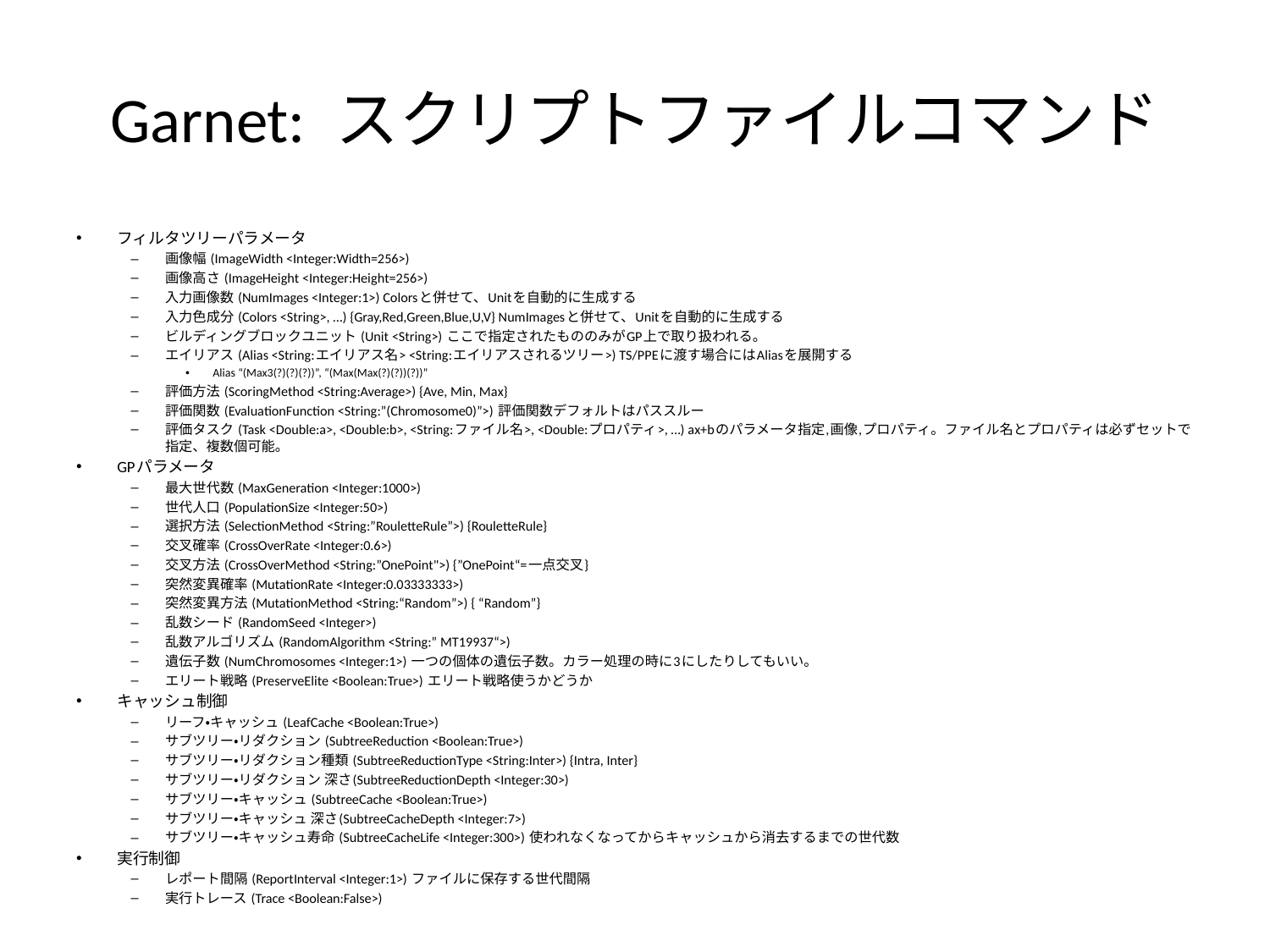

# Garnet: スクリプトファイルコマンド
フィルタツリーパラメータ
画像幅 (ImageWidth <Integer:Width=256>)
画像高さ (ImageHeight <Integer:Height=256>)
入力画像数 (NumImages <Integer:1>) Colorsと併せて、Unitを自動的に生成する
入力色成分 (Colors <String>, …) {Gray,Red,Green,Blue,U,V} NumImagesと併せて、Unitを自動的に生成する
ビルディングブロックユニット (Unit <String>) ここで指定されたもののみがGP上で取り扱われる。
エイリアス (Alias <String:エイリアス名> <String:エイリアスされるツリー>) TS/PPEに渡す場合にはAliasを展開する
Alias “(Max3(?)(?)(?))”, “(Max(Max(?)(?))(?))”
評価方法 (ScoringMethod <String:Average>) {Ave, Min, Max}
評価関数 (EvaluationFunction <String:”(Chromosome0)”>) 評価関数デフォルトはパススルー
評価タスク (Task <Double:a>, <Double:b>, <String:ファイル名>, <Double:プロパティ>, …) ax+bのパラメータ指定,画像,プロパティ。ファイル名とプロパティは必ずセットで指定、複数個可能。
GPパラメータ
最大世代数 (MaxGeneration <Integer:1000>)
世代人口 (PopulationSize <Integer:50>)
選択方法 (SelectionMethod <String:”RouletteRule”>) {RouletteRule}
交叉確率 (CrossOverRate <Integer:0.6>)
交叉方法 (CrossOverMethod <String:”OnePoint">) {”OnePoint“=一点交叉}
突然変異確率 (MutationRate <Integer:0.03333333>)
突然変異方法 (MutationMethod <String:“Random”>) { “Random”}
乱数シード (RandomSeed <Integer>)
乱数アルゴリズム (RandomAlgorithm <String:” MT19937“>)
遺伝子数 (NumChromosomes <Integer:1>) 一つの個体の遺伝子数。カラー処理の時に3にしたりしてもいい。
エリート戦略 (PreserveElite <Boolean:True>) エリート戦略使うかどうか
キャッシュ制御
リーフ・キャッシュ (LeafCache <Boolean:True>)
サブツリー・リダクション (SubtreeReduction <Boolean:True>)
サブツリー・リダクション種類 (SubtreeReductionType <String:Inter>) {Intra, Inter}
サブツリー・リダクション 深さ(SubtreeReductionDepth <Integer:30>)
サブツリー・キャッシュ (SubtreeCache <Boolean:True>)
サブツリー・キャッシュ 深さ(SubtreeCacheDepth <Integer:7>)
サブツリー・キャッシュ寿命 (SubtreeCacheLife <Integer:300>) 使われなくなってからキャッシュから消去するまでの世代数
実行制御
レポート間隔 (ReportInterval <Integer:1>) ファイルに保存する世代間隔
実行トレース (Trace <Boolean:False>)